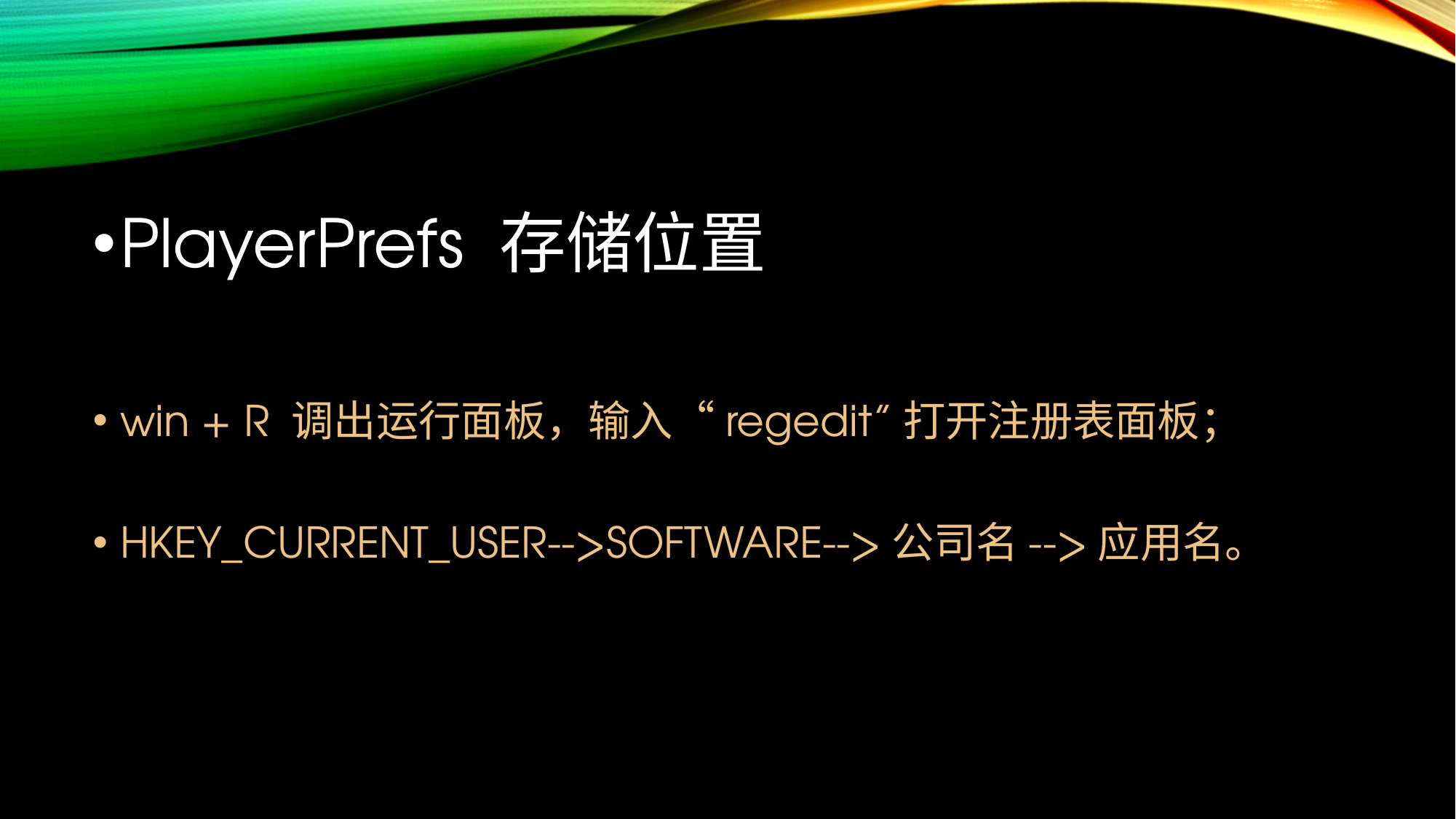

#
PlayerPrefs 存储位置

win + R 调出运行面板，输入“regedit”打开注册表面板；

HKEY_CURRENT_USER-->SOFTWARE-->公司名-->应用名。